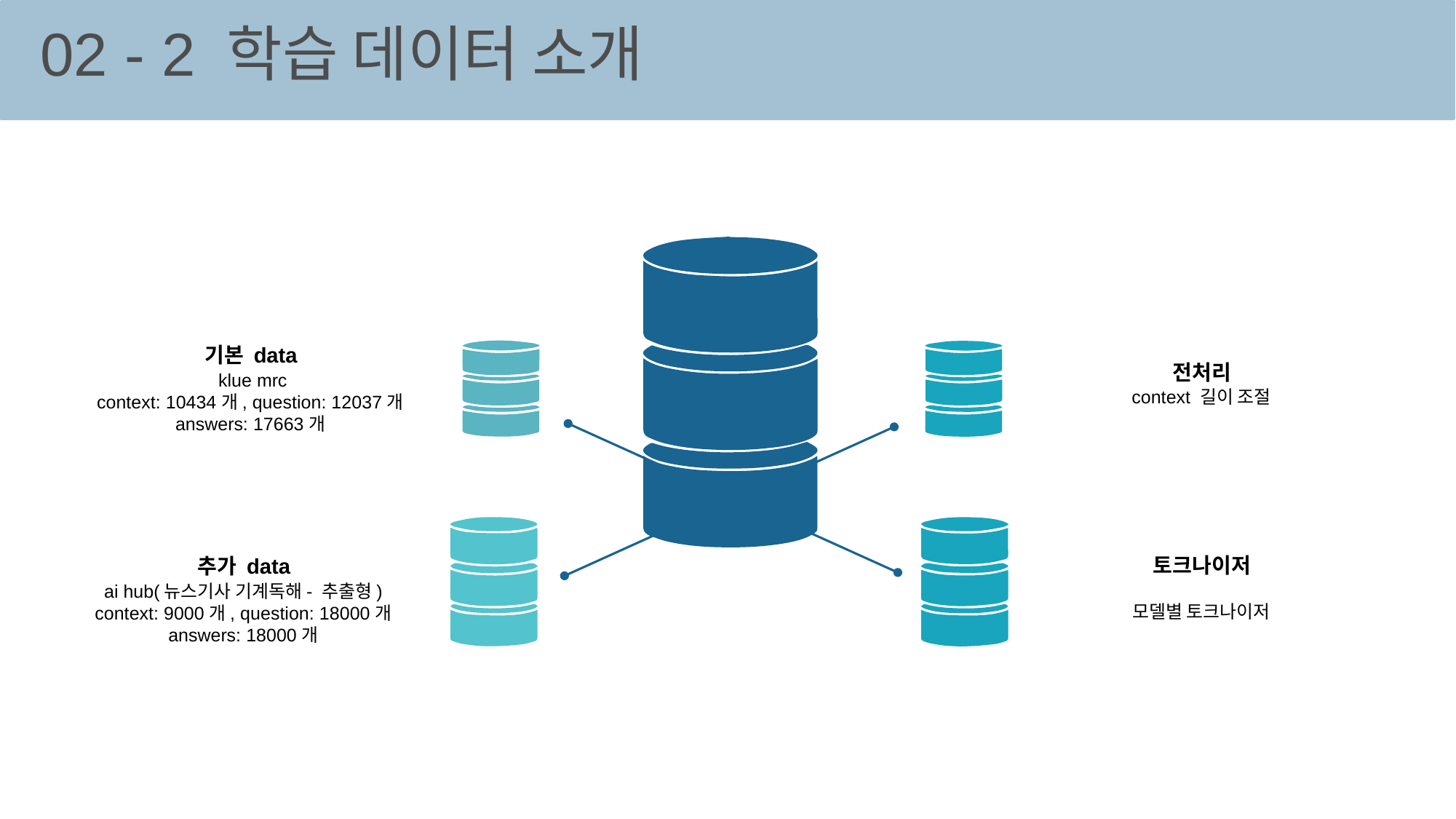

02 - 2 학습 데이터 소개

기본 data
 klue mrc
context: 10434개, question: 12037개
answers: 17663개

전처리
context 길이 조절
토크나이저

모델별 토크나이저
추가 data
ai hub(뉴스기사 기계독해- 추출형)
context: 9000개, question: 18000개
answers: 18000개